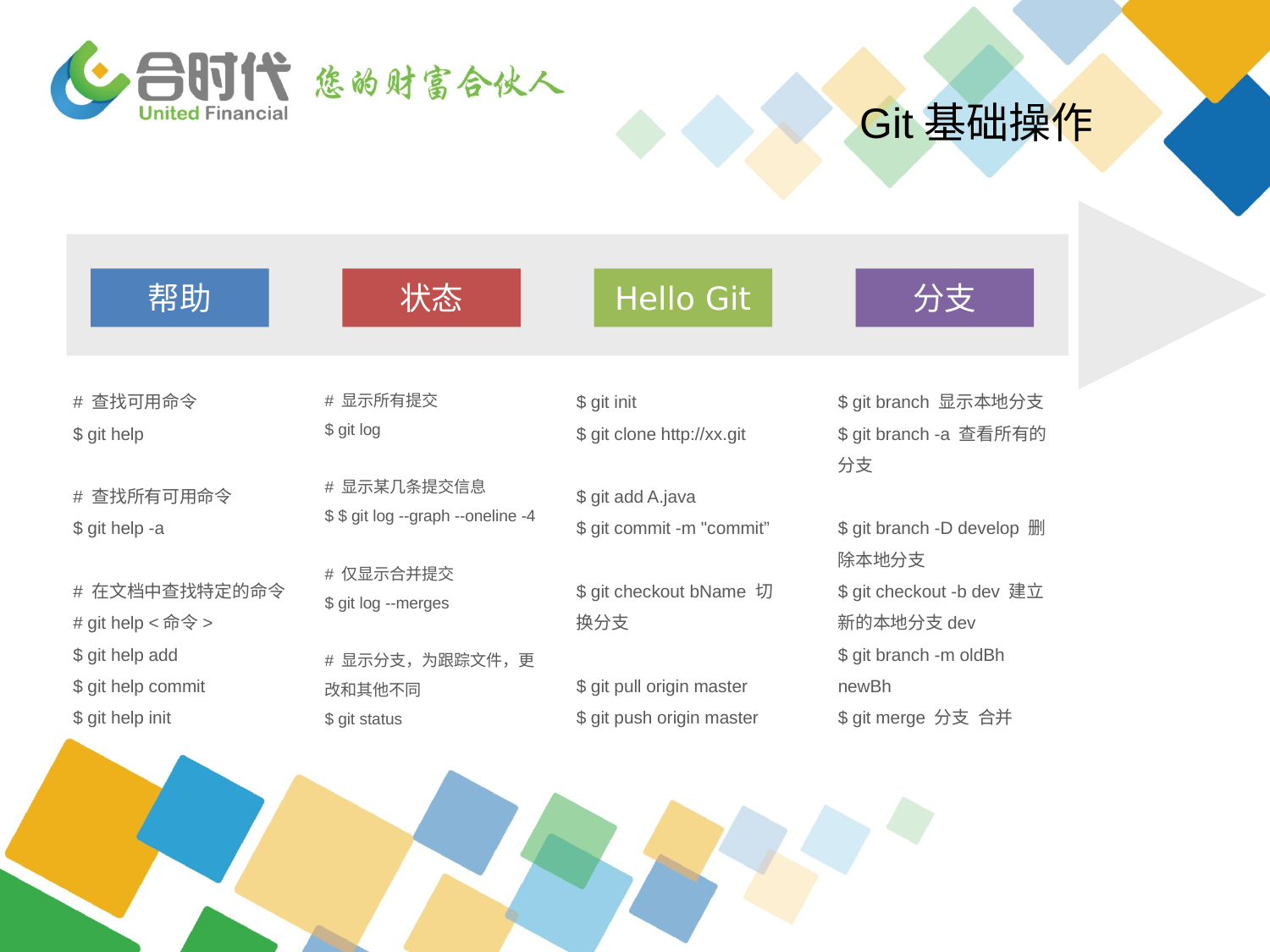

Git基础操作

帮助
# 查找可用命令
$ git help

# 查找所有可用命令
$ git help -a

# 在文档中查找特定的命令
# git help <命令>
$ git help add
$ git help commit
$ git help init
状态
# 显示所有提交
$ git log

# 显示某几条提交信息
$ $ git log --graph --oneline -4

# 仅显示合并提交
$ git log --merges

# 显示分支，为跟踪文件，更改和其他不同
$ git status
Hello Git
$ git init
$ git clone http://xx.git

$ git add A.java
$ git commit -m "commit”

$ git checkout bName 切换分支

$ git pull origin master
$ git push origin master
分支
$ git branch 显示本地分支
$ git branch -a 查看所有的分支

$ git branch -D develop 删除本地分支
$ git checkout -b dev 建立新的本地分支dev
$ git branch -m oldBh newBh
$ git merge 分支  合并